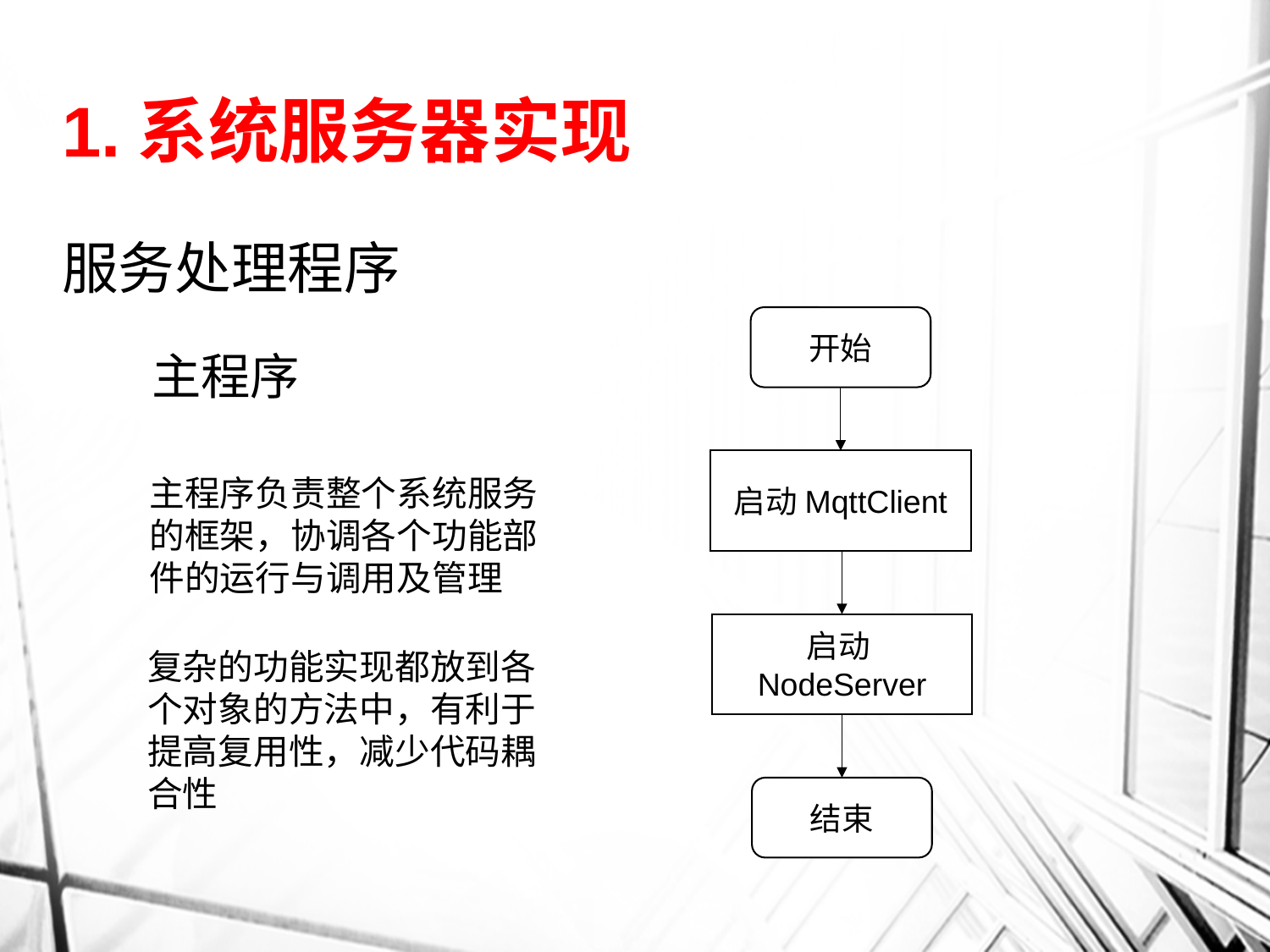

1.系统服务器实现
服务处理程序
开始
启动MqttClient
启动NodeServer
结束
主程序
主程序负责整个系统服务的框架，协调各个功能部件的运行与调用及管理
复杂的功能实现都放到各个对象的方法中，有利于提高复用性，减少代码耦合性